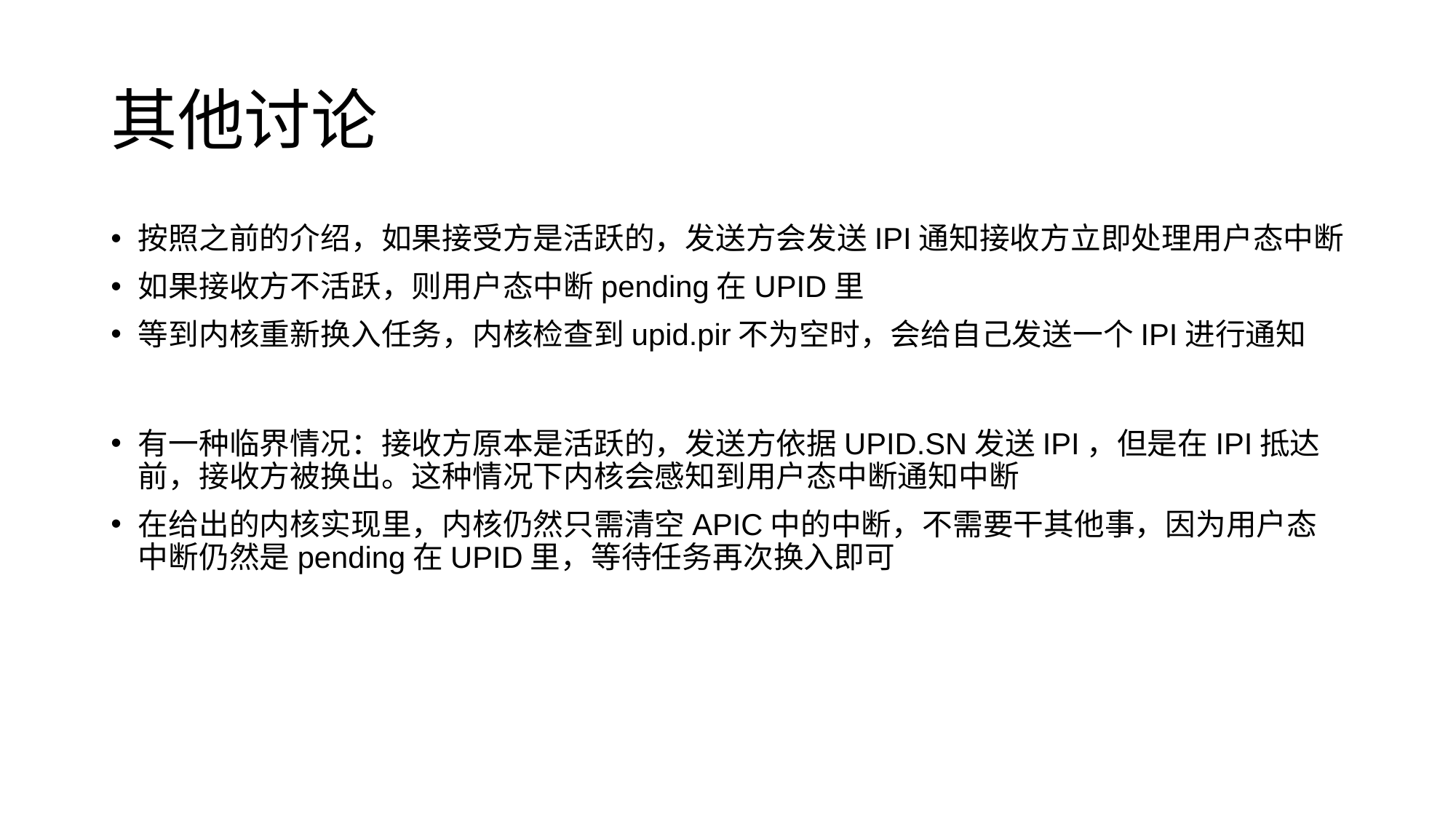

# 其他讨论
按照之前的介绍，如果接受方是活跃的，发送方会发送IPI通知接收方立即处理用户态中断
如果接收方不活跃，则用户态中断pending在UPID里
等到内核重新换入任务，内核检查到upid.pir不为空时，会给自己发送一个IPI进行通知

有一种临界情况：接收方原本是活跃的，发送方依据UPID.SN发送IPI，但是在IPI抵达前，接收方被换出。这种情况下内核会感知到用户态中断通知中断
在给出的内核实现里，内核仍然只需清空APIC中的中断，不需要干其他事，因为用户态中断仍然是pending在UPID里，等待任务再次换入即可